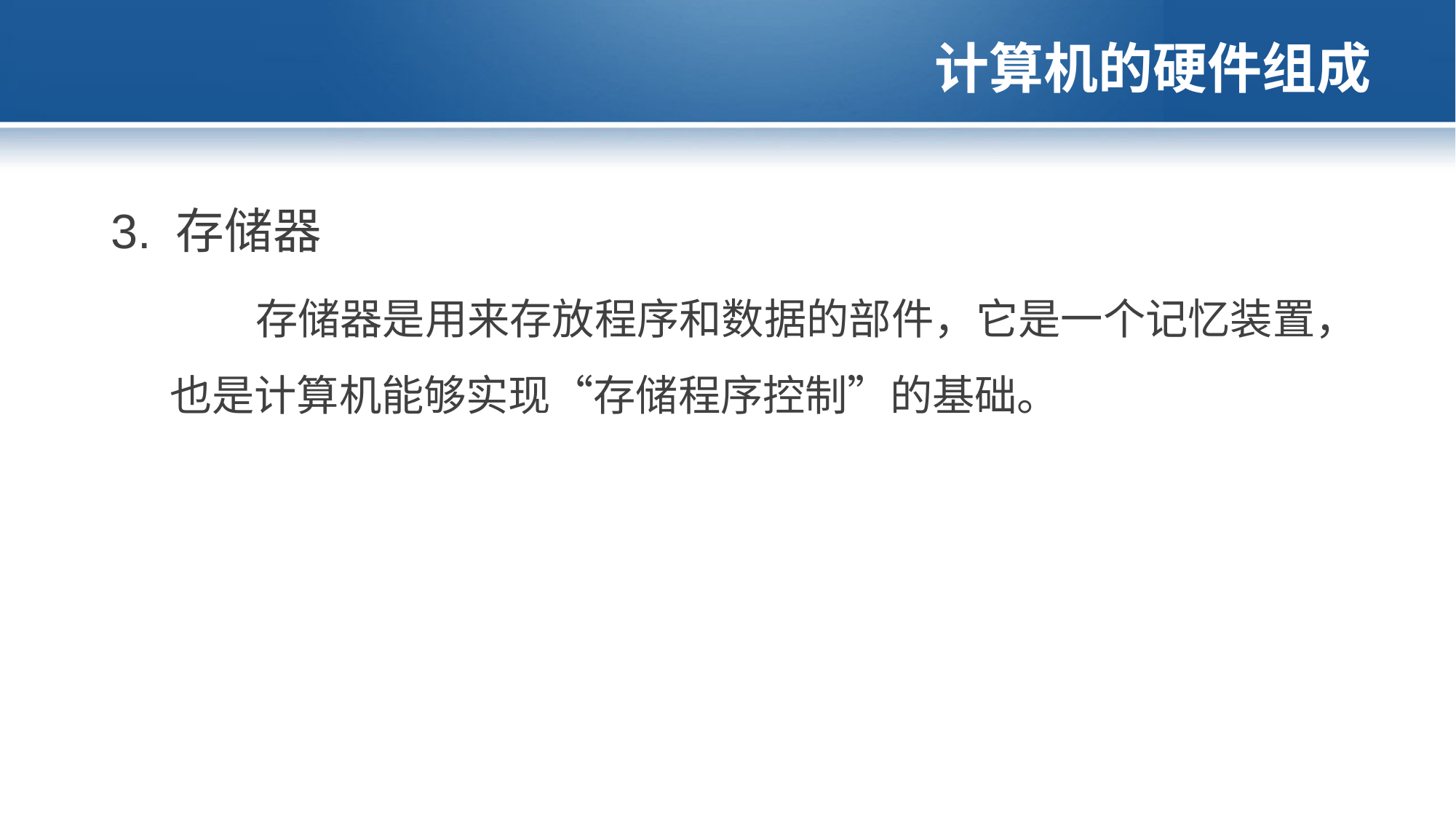

计算机的硬件组成
  3. 存储器
存储器是用来存放程序和数据的部件，它是一个记忆装置，也是计算机能够实现“存储程序控制”的基础。